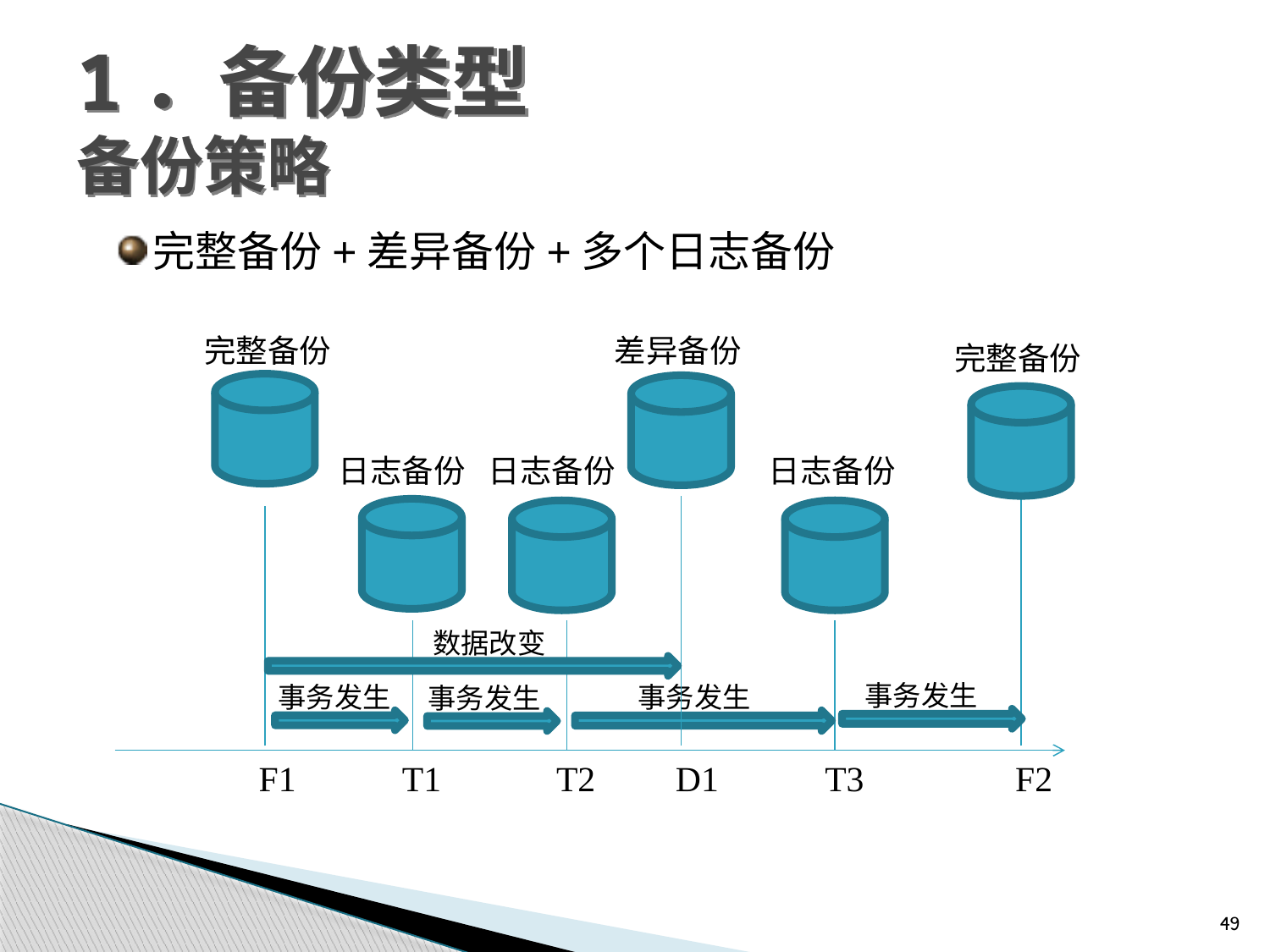

# 1．备份类型 备份策略
完整备份+差异备份+多个日志备份
完整备份

差异备份

完整备份

日志备份

日志备份

日志备份

数据改变

事务发生
事务发生
事务发生
事务发生

F1            T1             T2         D1            T3                 F2
49